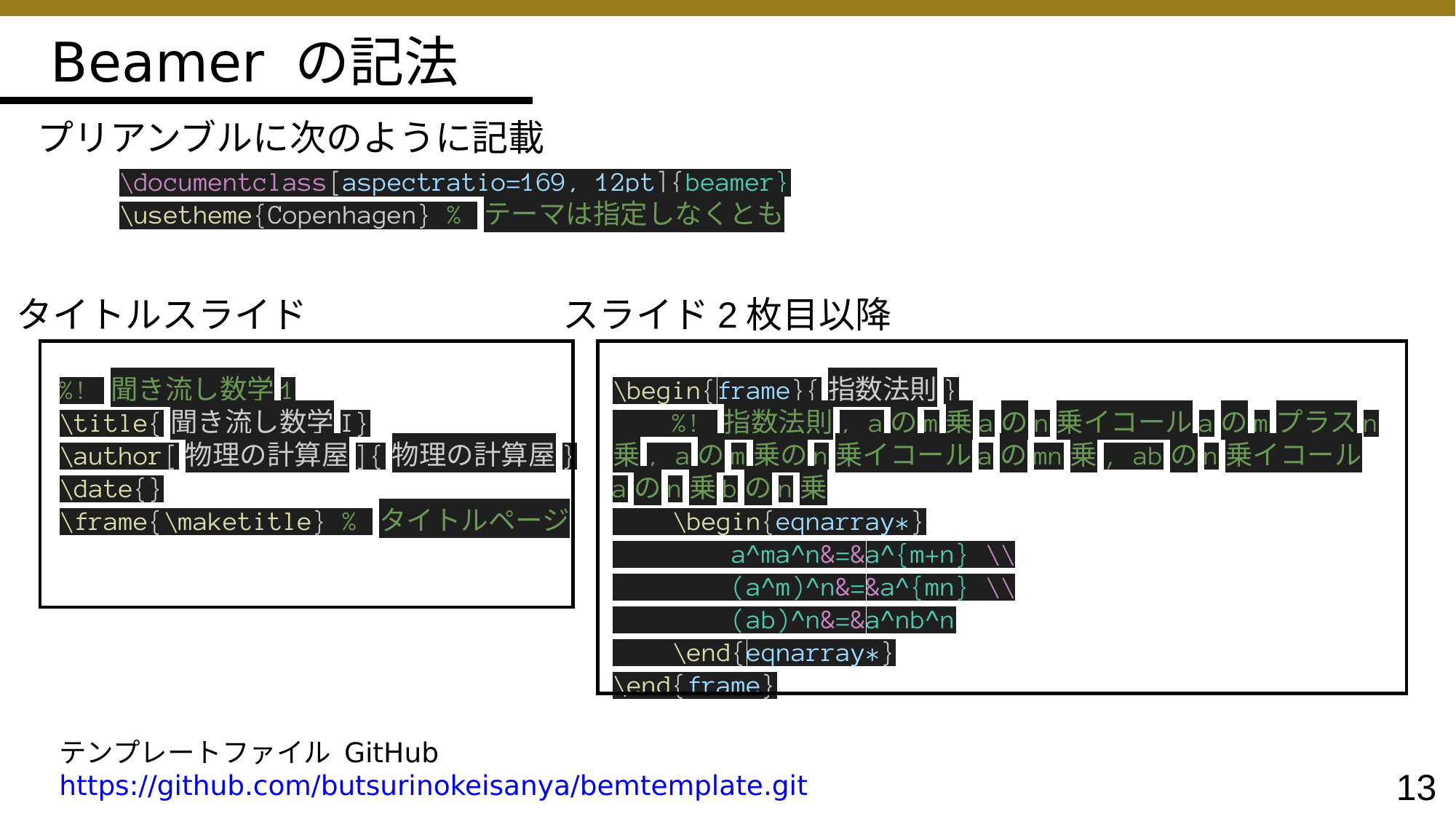

# Beamer の記法
プリアンブルに次のように記載
\documentclass[aspectratio=169, 12pt]{beamer}
\usetheme{Copenhagen} % テーマは指定しなくとも
タイトルスライド
スライド2枚目以降

%! 聞き流し数学1
\title{聞き流し数学I}
\author[物理の計算屋]{物理の計算屋}
\date{}
\frame{\maketitle} % タイトルページ
\begin{frame}{指数法則}
    %! 指数法則, aのm乗aのn乗イコールaのmプラスn乗, aのm乗のn乗イコールaのmn乗, abのn乗イコールaのn乗bのn乗
    \begin{eqnarray*}
        a^ma^n&=&a^{m+n} \\
        (a^m)^n&=&a^{mn} \\
        (ab)^n&=&a^nb^n
    \end{eqnarray*}
\end{frame}
テンプレートファイル GitHub
https://github.com/butsurinokeisanya/bemtemplate.git